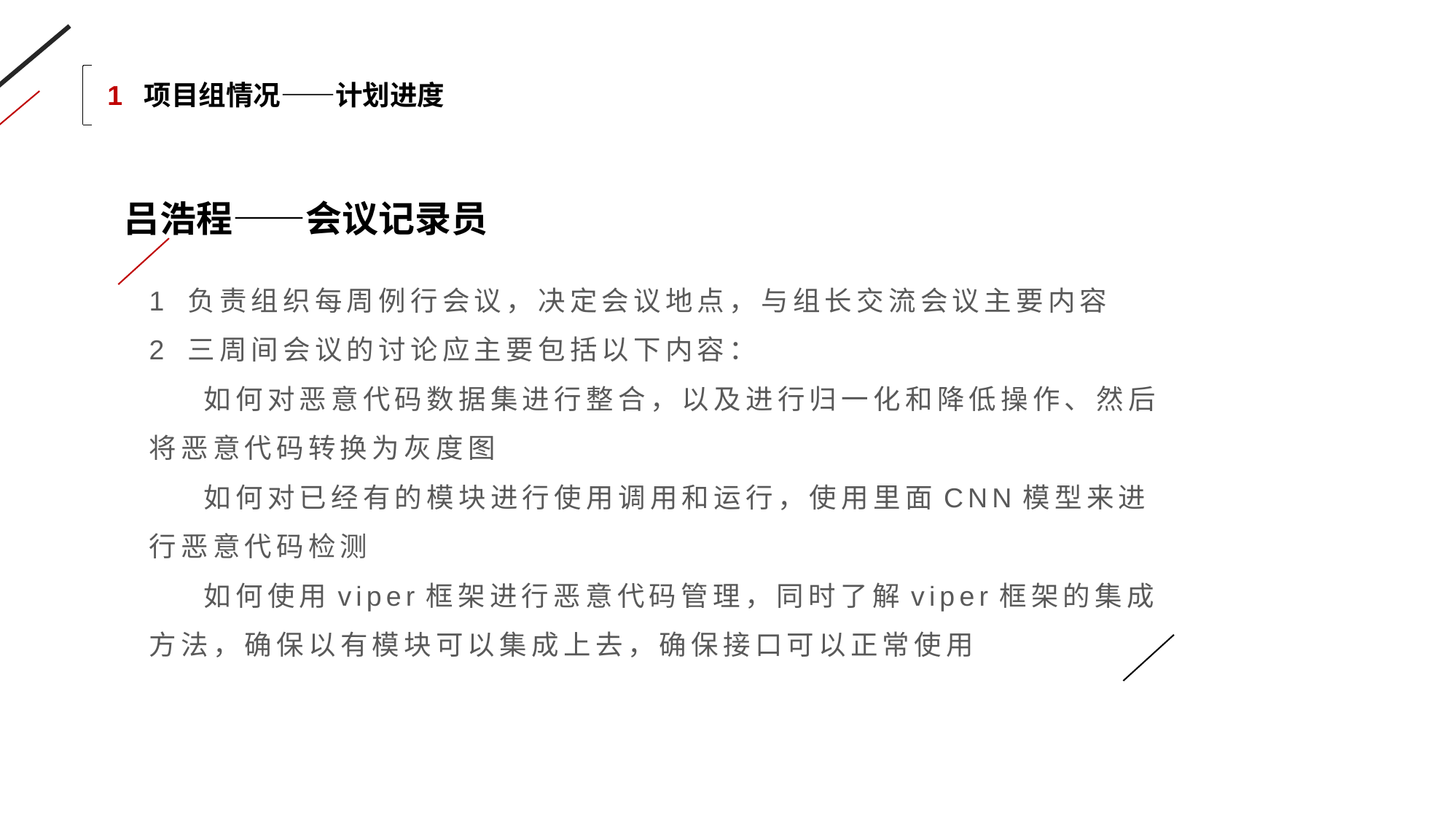

1  项目组情况——计划进度

吕浩程——会议记录员

1 负责组织每周例行会议，决定会议地点，与组长交流会议主要内容
2 三周间会议的讨论应主要包括以下内容：
如何对恶意代码数据集进行整合，以及进行归一化和降低操作、然后将恶意代码转换为灰度图
如何对已经有的模块进行使用调用和运行，使用里面CNN模型来进行恶意代码检测
如何使用viper框架进行恶意代码管理，同时了解viper框架的集成方法，确保以有模块可以集成上去，确保接口可以正常使用